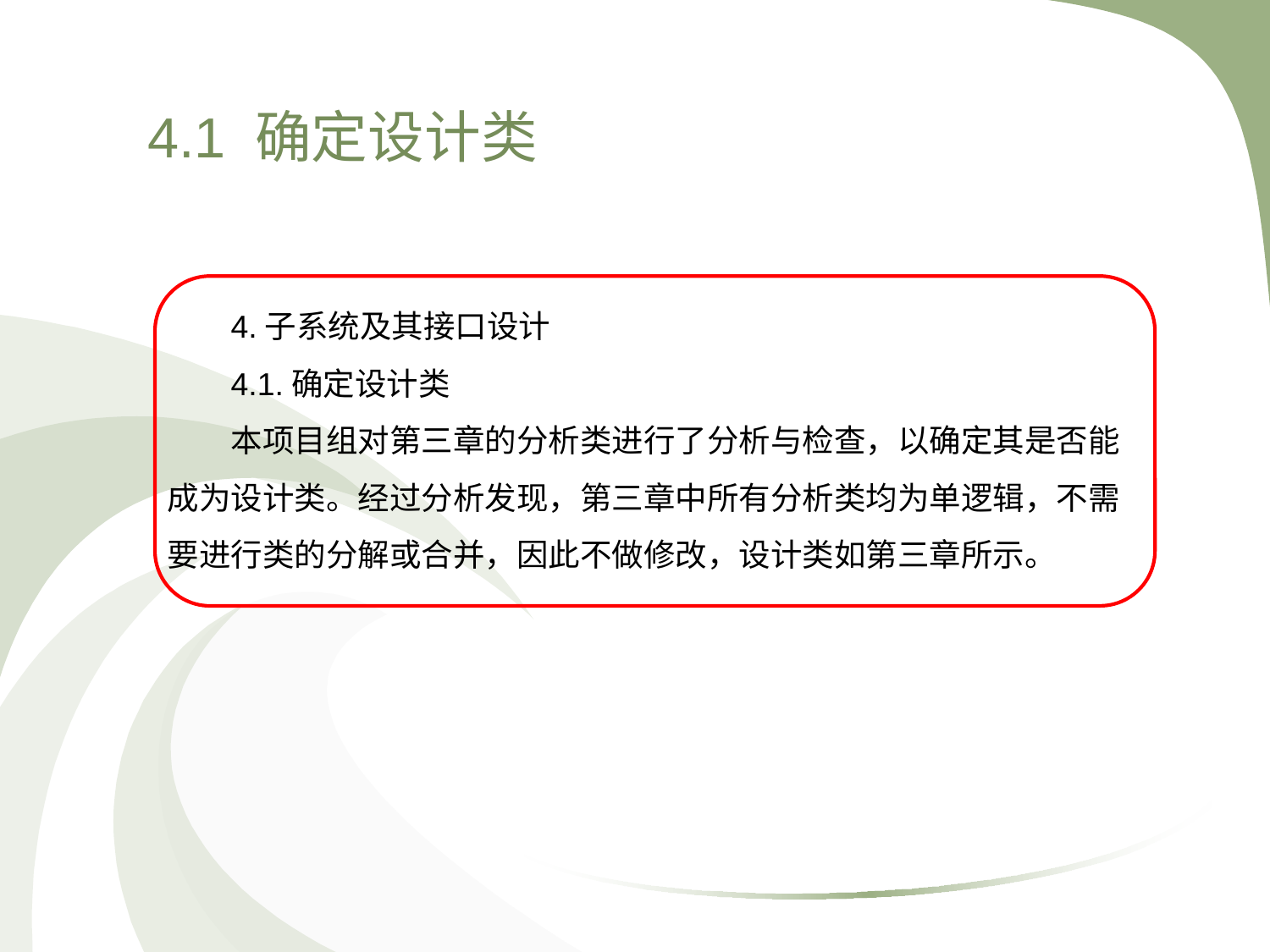

4.1 确定设计类

4.子系统及其接口设计
4.1.确定设计类
本项目组对第三章的分析类进行了分析与检查，以确定其是否能成为设计类。经过分析发现，第三章中所有分析类均为单逻辑，不需要进行类的分解或合并，因此不做修改，设计类如第三章所示。